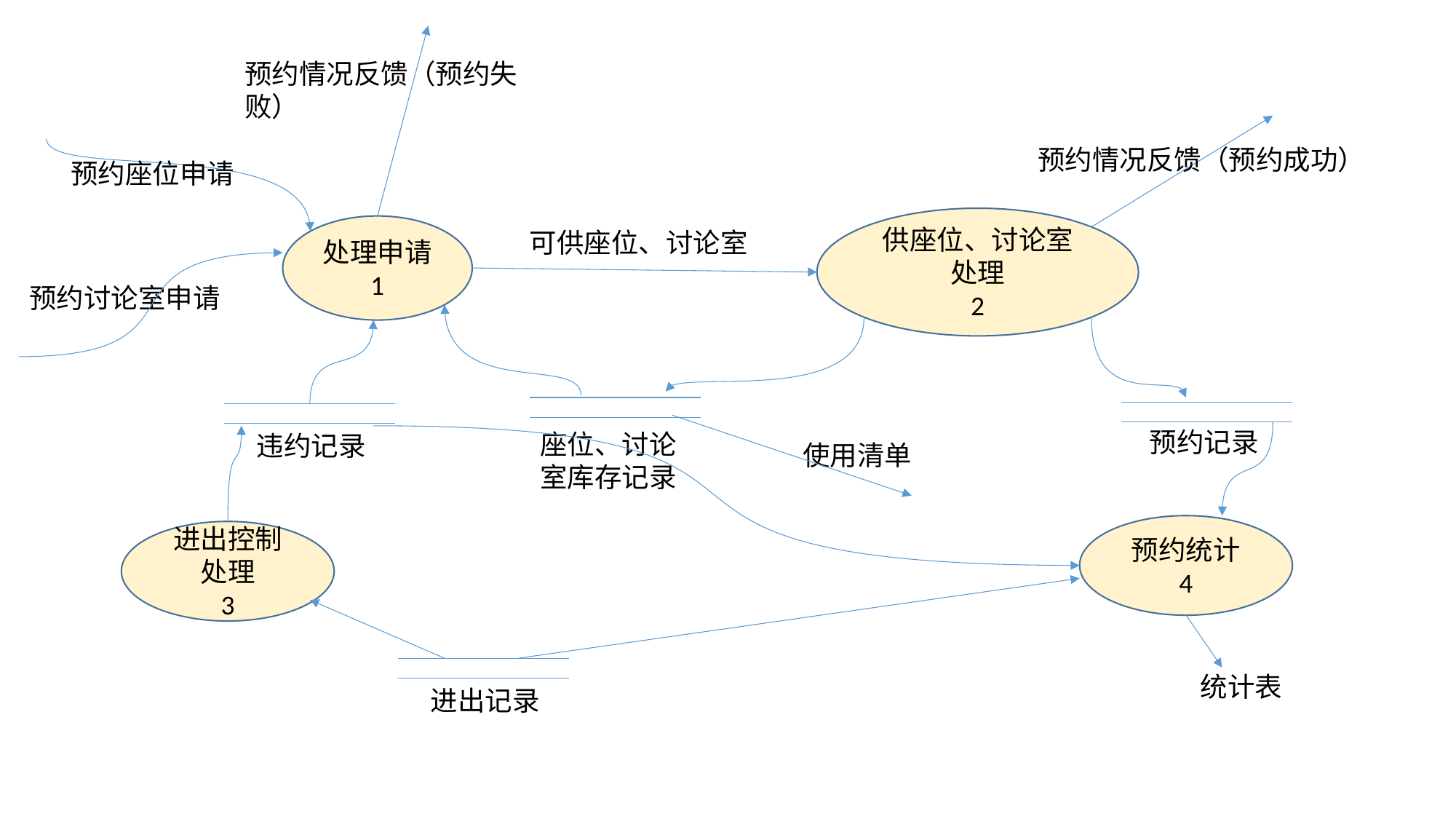

预约情况反馈（预约失败）
预约情况反馈（预约成功）
预约座位申请
供座位、讨论室处理
2
处理申请
1
可供座位、讨论室
预约讨论室申请
预约记录
座位、讨论室库存记录
违约记录
使用清单
预约统计
4
进出控制处理
3
统计表
进出记录